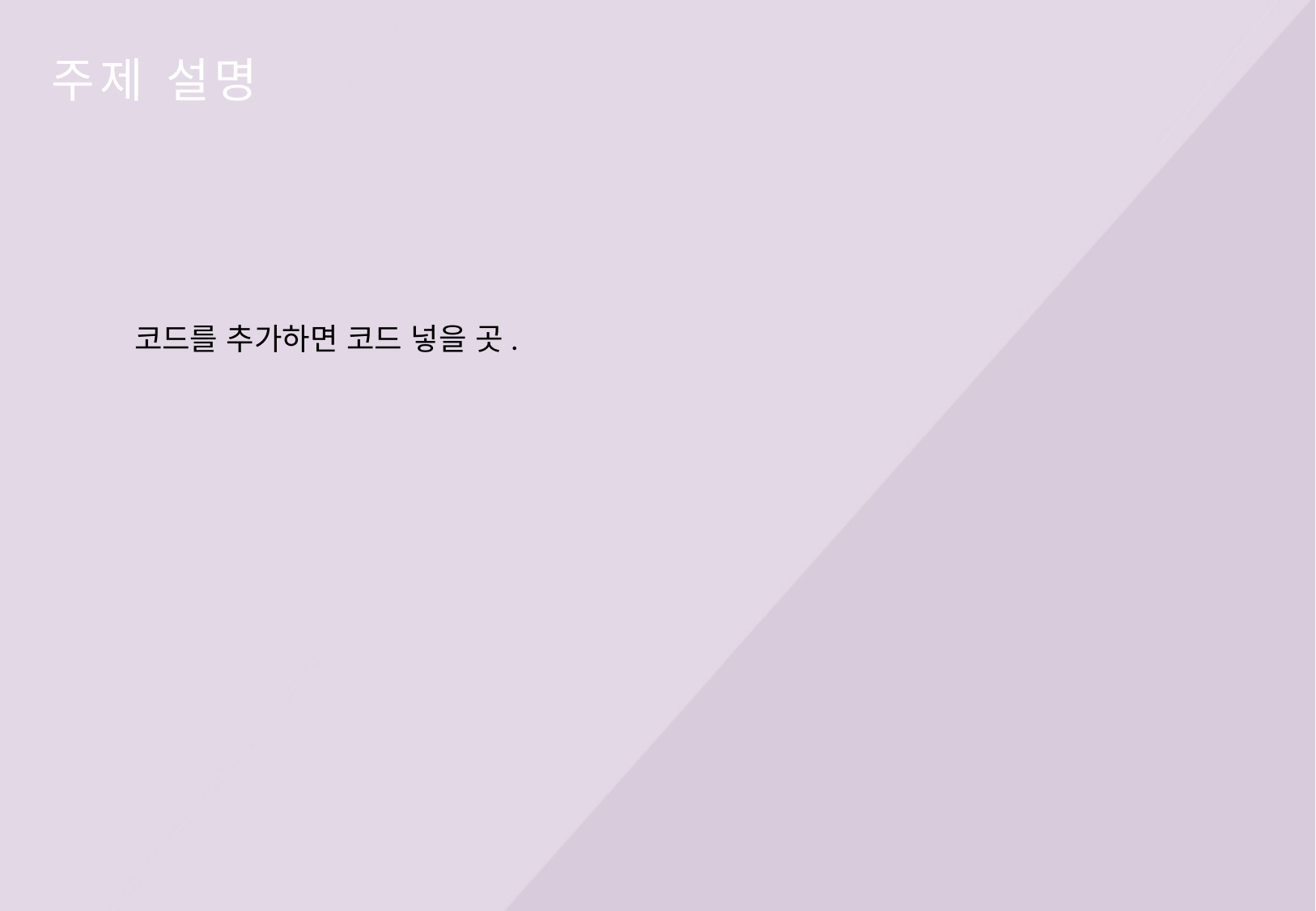

주제 설명
코드를 추가하면 코드 넣을 곳.